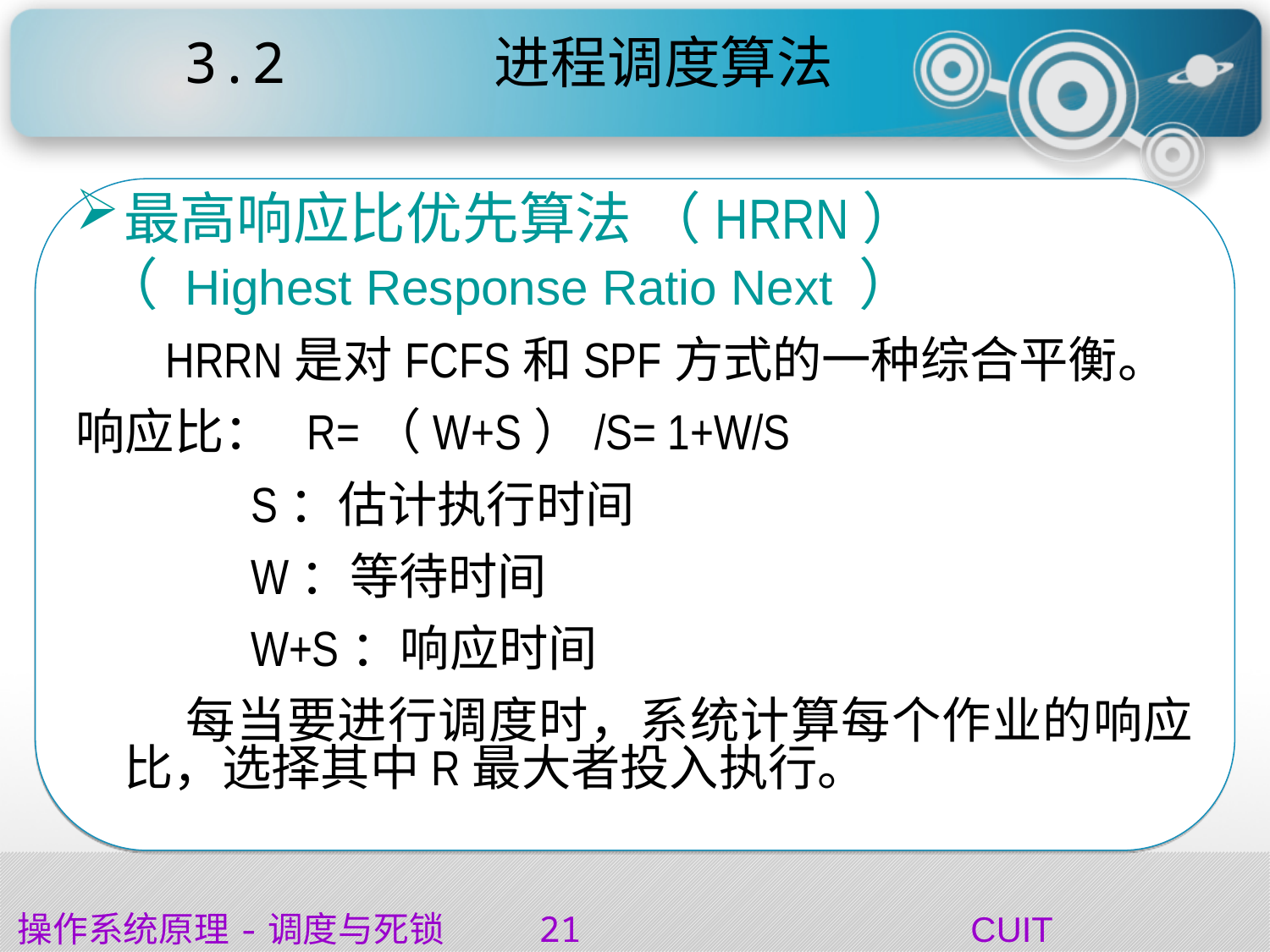

# 3.2	     进程调度算法
最高响应比优先算法 （HRRN）
 （ Highest Response Ratio Next ）
        HRRN是对FCFS和SPF方式的一种综合平衡。
响应比：  R=（W+S）/S= 1+W/S
		S：估计执行时间
		W：等待时间
		W+S：响应时间
        每当要进行调度时，系统计算每个作业的响应比，选择其中R最大者投入执行。